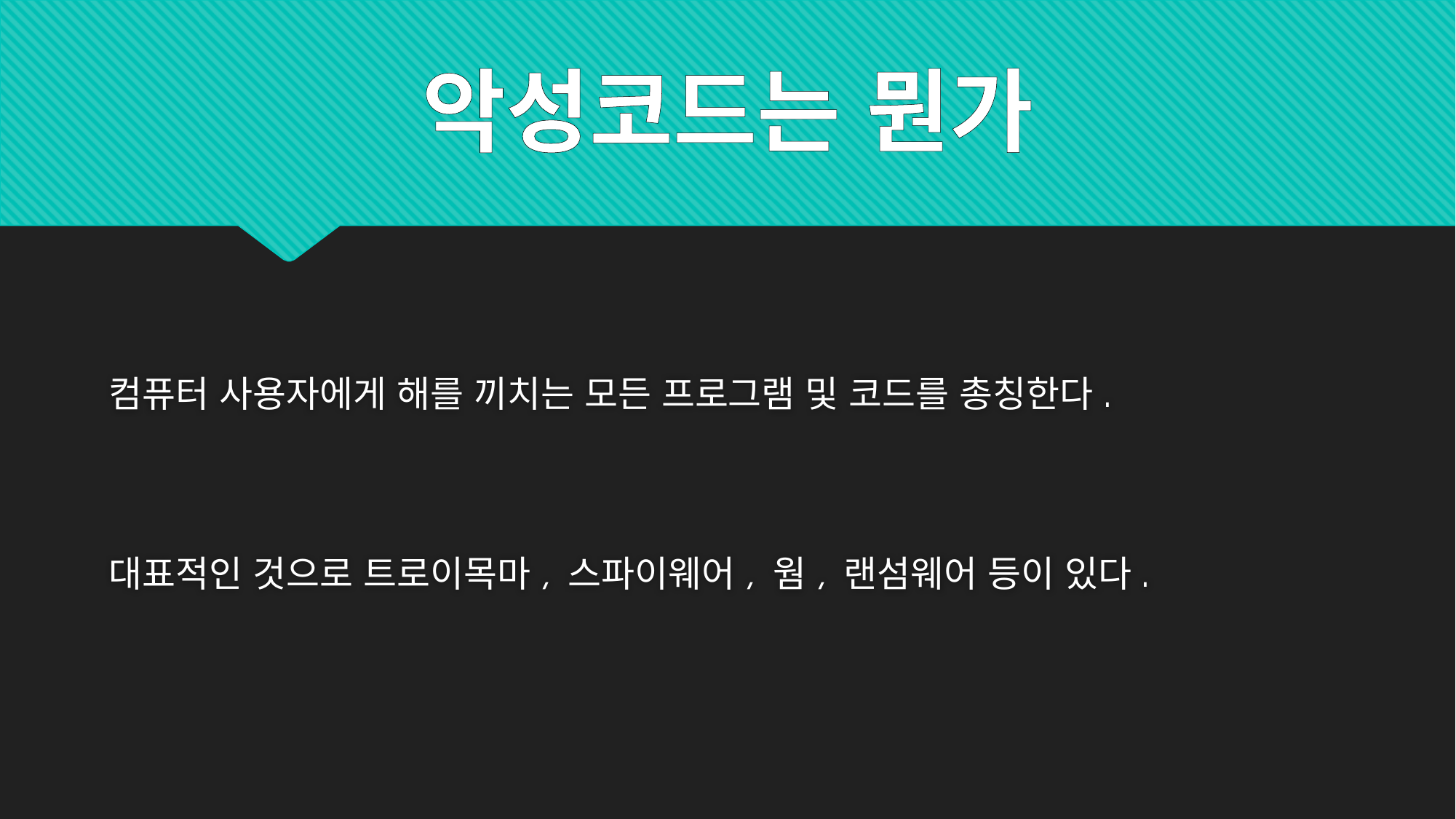

악성코드는 뭔가
컴퓨터 사용자에게 해를 끼치는 모든 프로그램 및 코드를 총칭한다.

대표적인 것으로 트로이목마, 스파이웨어, 웜, 랜섬웨어 등이 있다.